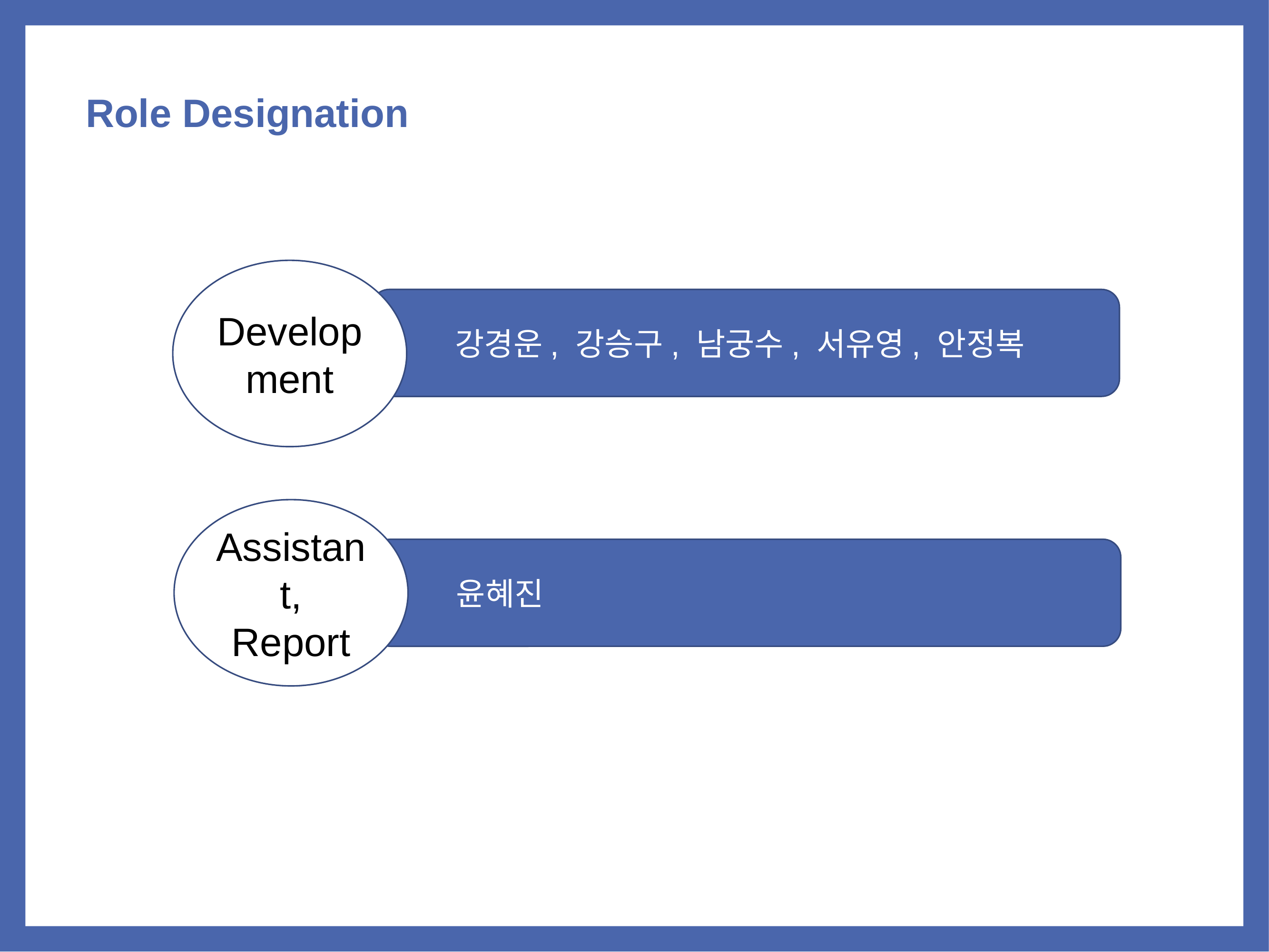

Role Designation
Development
	강경운, 강승구, 남궁수, 서유영, 안정복
Assistant, Report
	윤혜진